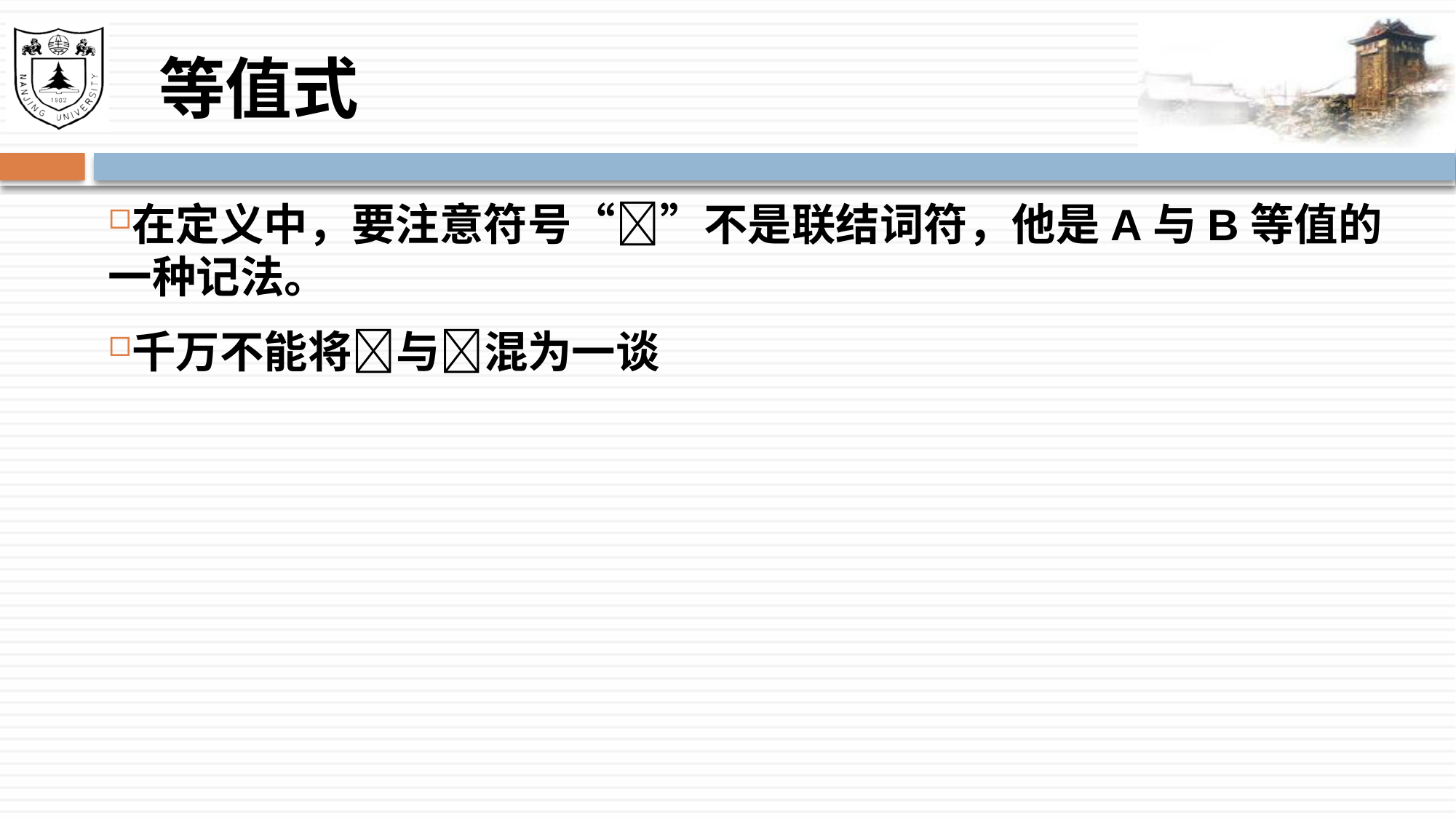

# 等值式
在定义中，要注意符号“⇔”不是联结词符，他是A与B等值的一种记法。
千万不能将⇔与↔混为一谈